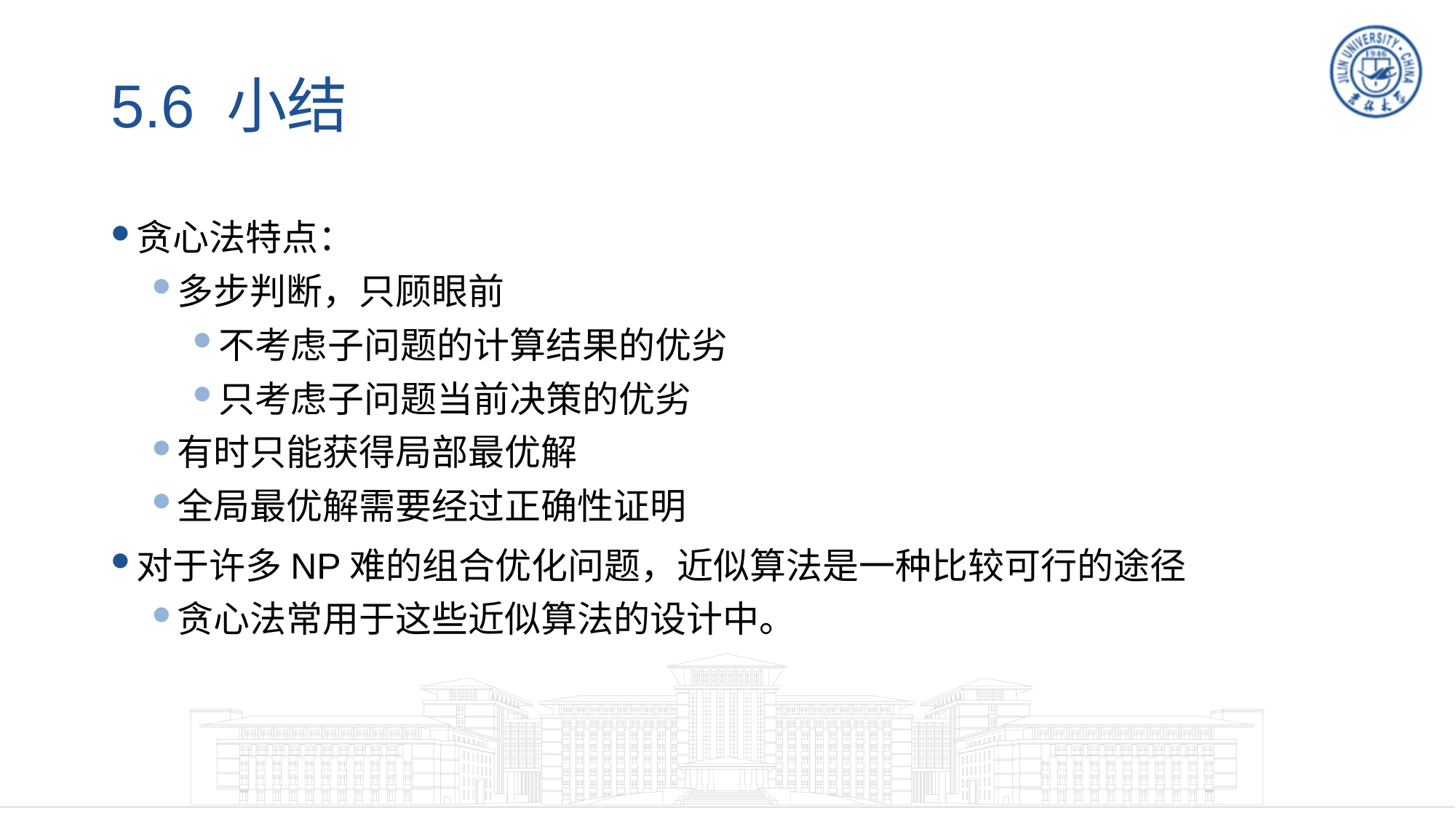

# 5.6 小结
贪心法特点：
多步判断，只顾眼前
不考虑子问题的计算结果的优劣
只考虑子问题当前决策的优劣
有时只能获得局部最优解
全局最优解需要经过正确性证明
对于许多NP难的组合优化问题，近似算法是一种比较可行的途径
贪心法常用于这些近似算法的设计中。

52